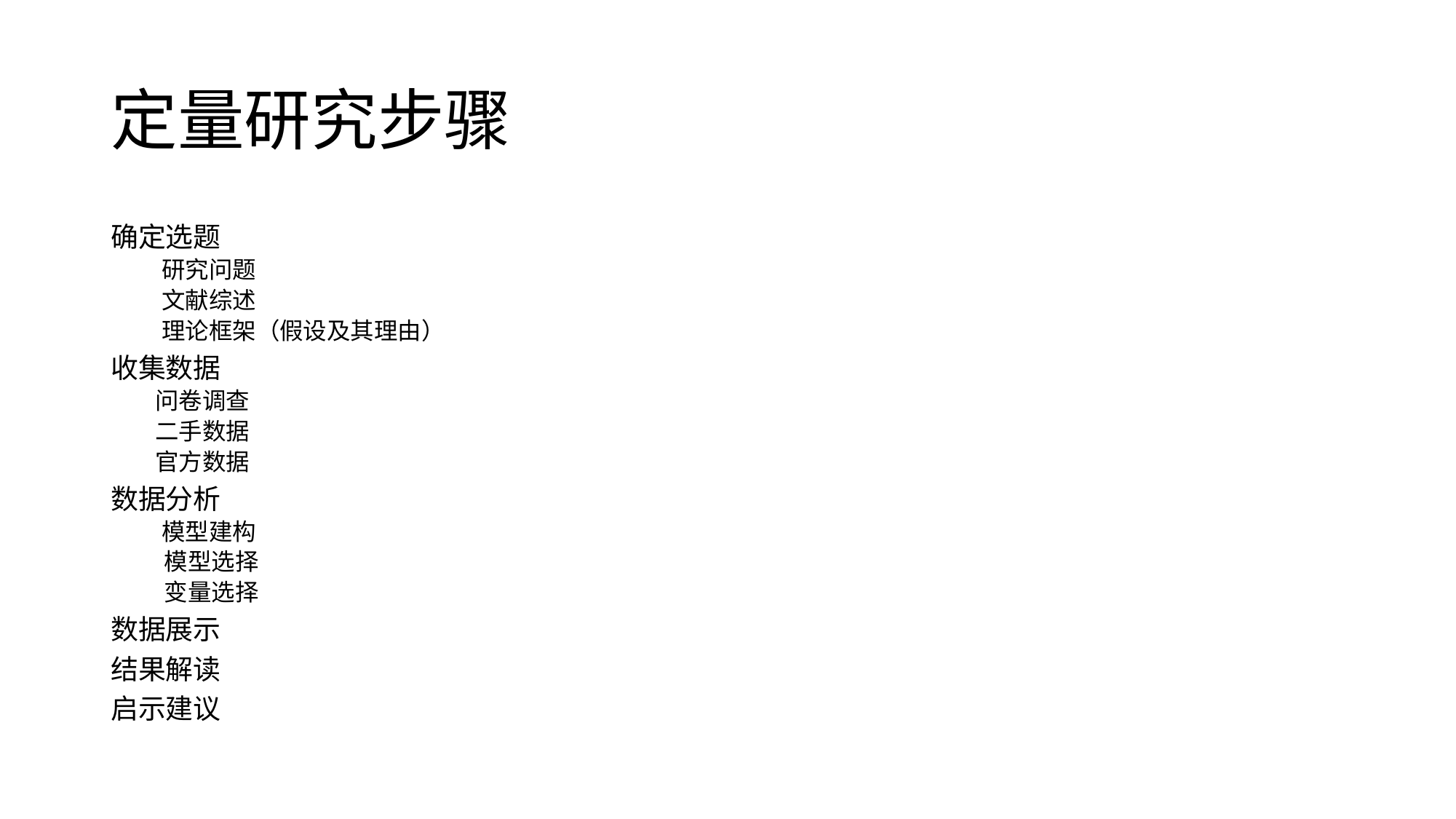

# 定量研究步骤
确定选题
研究问题
文献综述
理论框架（假设及其理由）
收集数据
问卷调查
二手数据
官方数据
数据分析
模型建构
 模型选择
 变量选择
数据展示
结果解读
启示建议